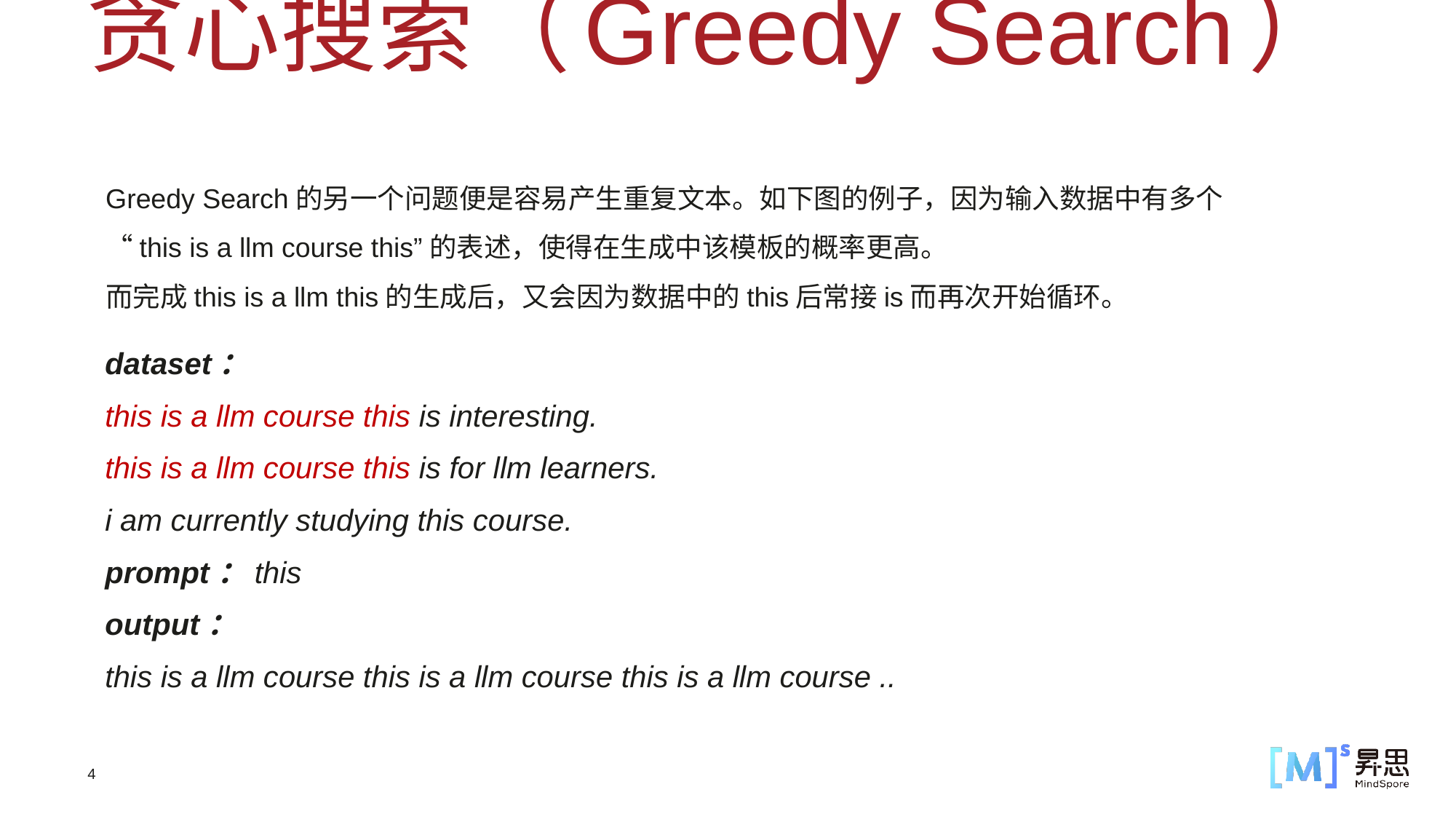

贪心搜索（Greedy Search）
Greedy Search的另一个问题便是容易产生重复文本。如下图的例子，因为输入数据中有多个“this is a llm course this”的表述，使得在生成中该模板的概率更高。
而完成this is a llm this的生成后，又会因为数据中的this后常接is而再次开始循环。

dataset：
this is a llm course this is interesting.
this is a llm course this is for llm learners.
i am currently studying this course.
prompt：this
output：
this is a llm course this is a llm course this is a llm course ..